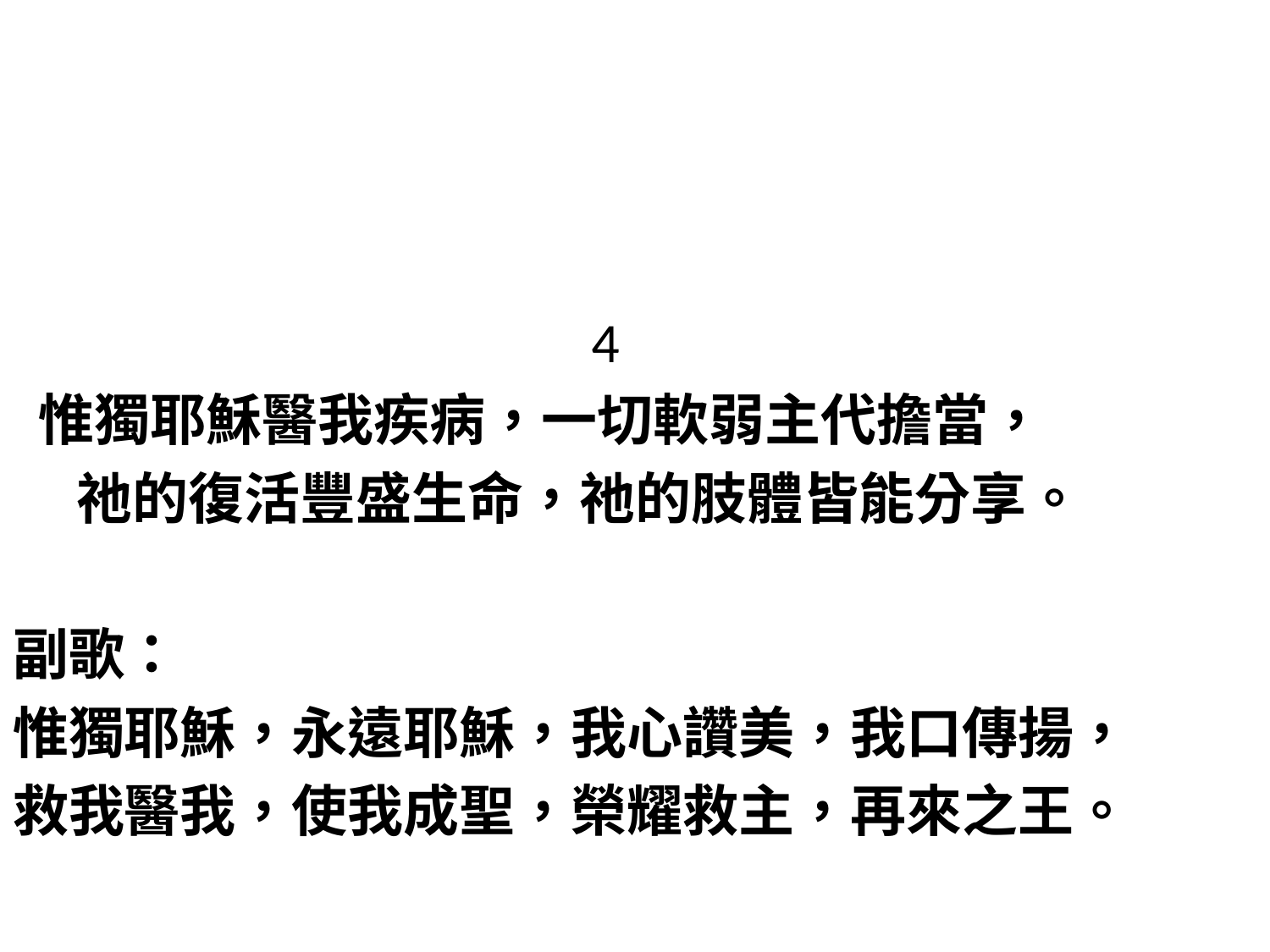

#

4
 惟獨耶穌醫我疾病，一切軟弱主代擔當，
    祂的復活豐盛生命，祂的肢體皆能分享。

副歌：
惟獨耶穌，永遠耶穌，我心讚美，我口傳揚，
救我醫我，使我成聖，榮耀救主，再來之王。